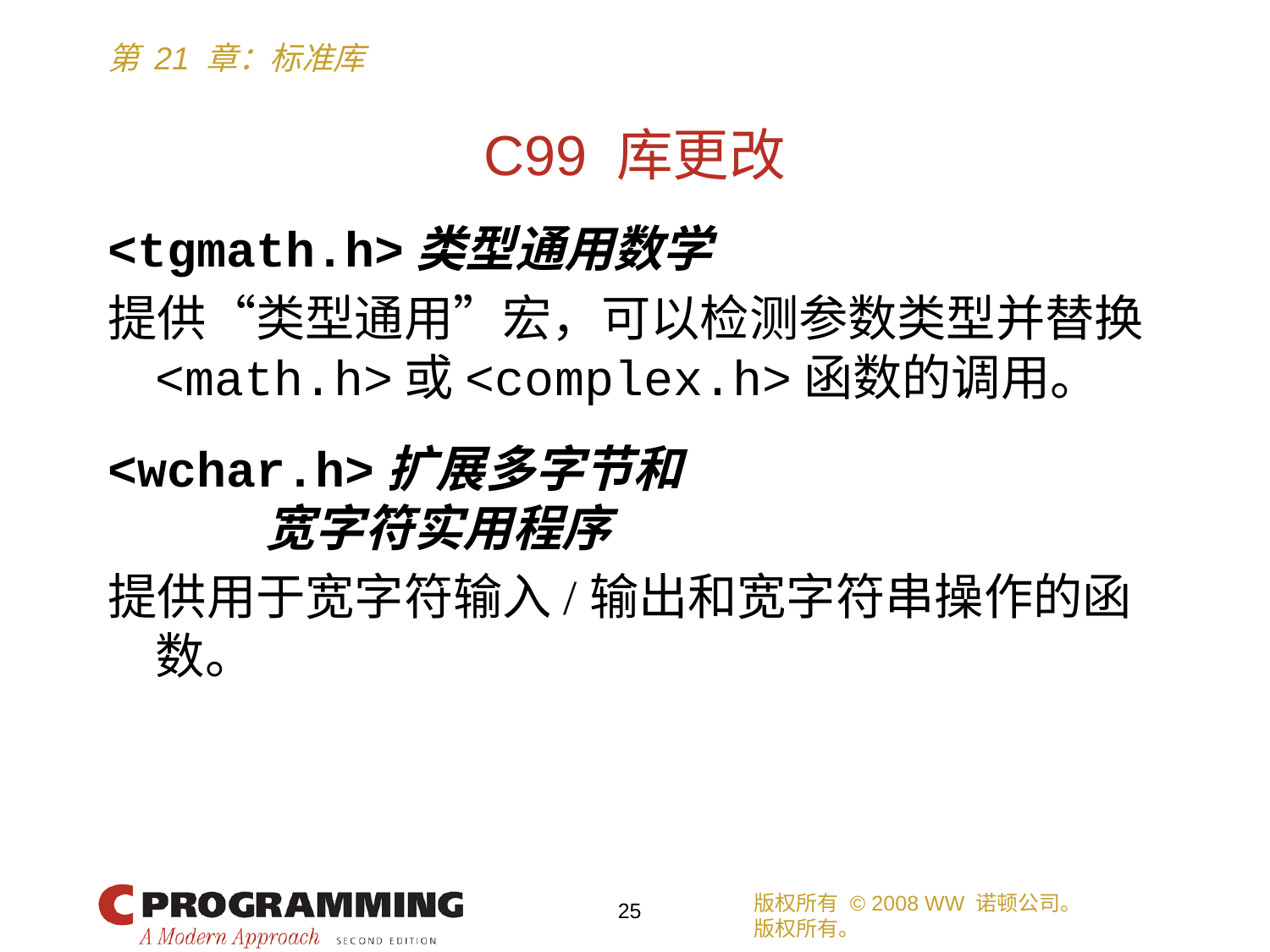

# C99 库更改
<tgmath.h>类型通用数学
提供“类型通用”宏，可以检测参数类型并替换<math.h>或<complex.h>函数的调用。
<wchar.h>扩展多字节和
             宽字符实用程序
提供用于宽字符输入/输出和宽字符串操作的函数。
版权所有 © 2008 WW 诺顿公司。
版权所有。
25